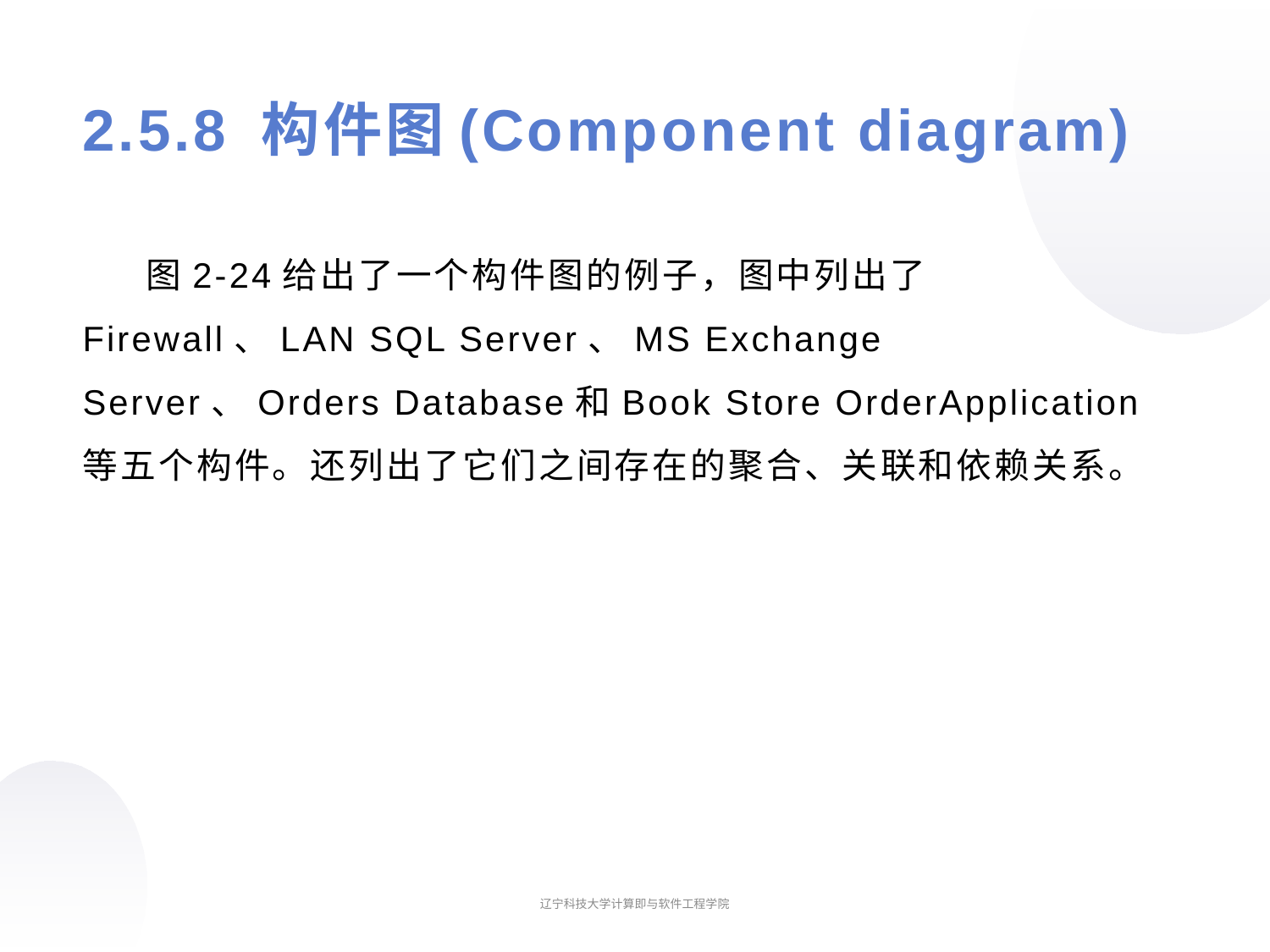

# 2.5.8 构件图(Component diagram)
图2-24给出了一个构件图的例子，图中列出了Firewall、LAN SQL Server、MS Exchange Server、Orders Database和Book Store OrderApplication等五个构件。还列出了它们之间存在的聚合、关联和依赖关系。

辽宁科技大学计算即与软件工程学院
93